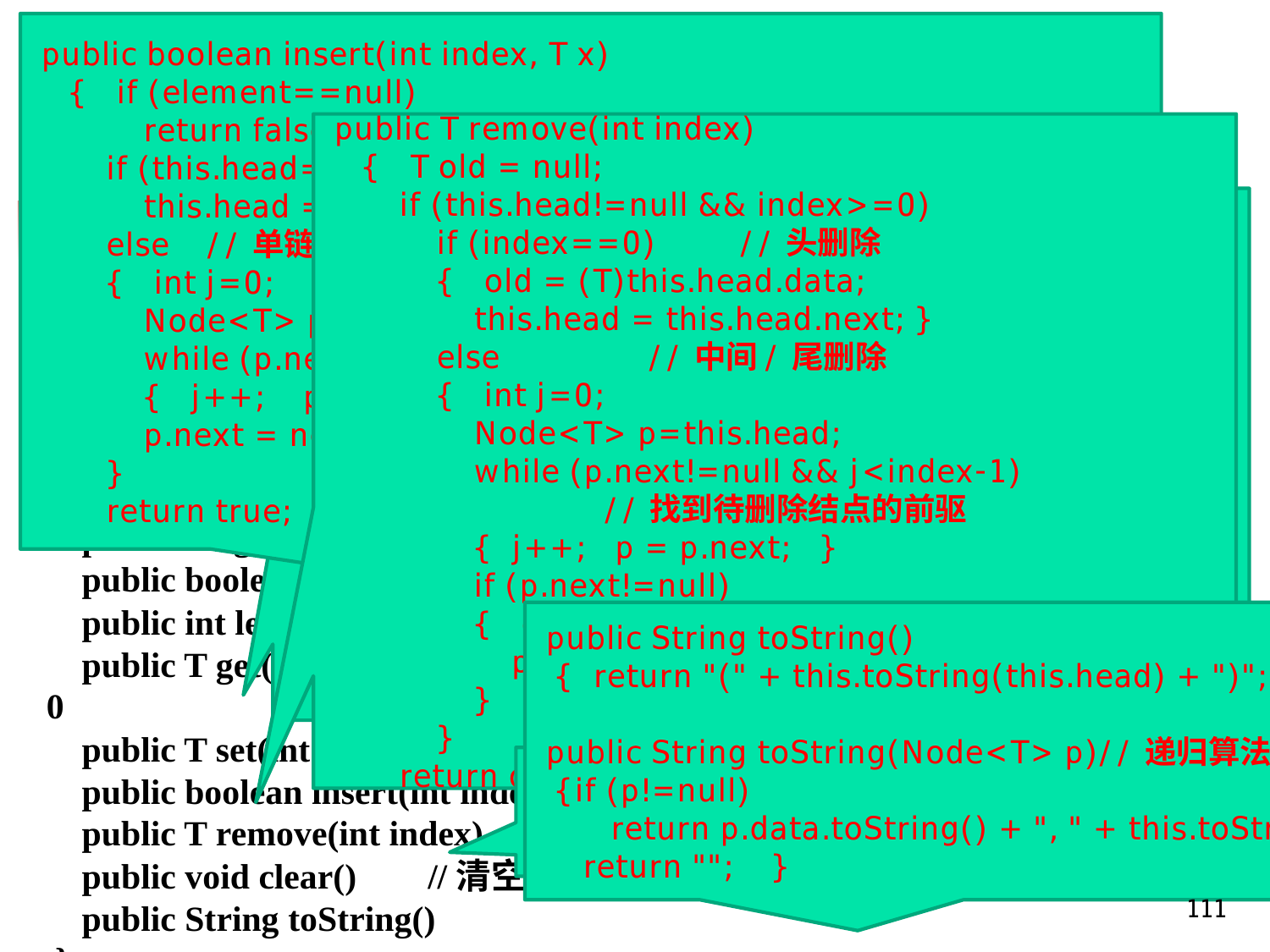

public boolean insert(int index, T x)
    {   if (element==null)
            return false;
        if (this.head==null || index<=0)  //头插入
            this.head = new Node<T>(x, this.head);
        else    //单链表不空且index>=1
        {   int j=0;
            Node<T> p=this.head;
            while (p.next!=null && j<index-1) //找插入位置
            {   j++;    p = p.next;     }
            p.next = new Node<T>(x, p.next);//中间/尾插入
        }
        return true;    }
 public T remove(int index)
    {   T old = null;
        if (this.head!=null && index>=0)
            if (index==0)         //头删除
            {   old = (T)this.head.data;
                this.head = this.head.next; }
            else                //中间/尾删除
            {   int j=0;
                Node<T> p=this.head;
                while (p.next!=null && j<index-1)
                              //找到待删除结点的前驱
                {  j++;   p = p.next;   }
                if (p.next!=null)
                {   old = (T)p.next.data;   //操作成功，返回原值
                    p.next = p.next.next;   //删除p的后继结点
                }
            }
        return old;    }
# 3. 线性表的链式表示
 public T get(int index)
    {  if (this.head!=null && index>=0)
        {   int j=0;
            Node<T> p=this.head;
            while (p!=null && j<index)
            {   j++;  p = p.next;     }
            if (p!=null)
                return (T)p.data;
        }
        return null;
    }
 public T set(int index, T element)
{ if (this.head!=null && index>=0 && element!=null)
        {   int j=0;
            Node<T> p=this.head;
            while (p!=null && j<index)
            {   j++;    p = p.next;   }
            if (p!=null)
            {  T old = (T)p.data;
                p.data = element;
                return old;       }
        }
        return null;     }
计算机中用程序语言描述：

public class SinglyLinkedList<T> implements LList<T>  //单链表类，实现线性表接口
{   protected Node<T> head; //头指针，指向单链表第1个结点
    public SinglyLinkedList()        //构造空单链表
    public SinglyLinkedList(Node<T> head)  //构造指定头指针的单链表
    public boolean isEmpty()         //判断单链表是否为空，O(1)
    public int length()              //返回单链表长度
    public T get(int index)        //返回序号为index的对象，index初值为0
    public T set(int index, T x)  //设置序号为index的对象为element
    public boolean insert(int index, T x)    // index处插入element对象
    public T remove(int index)       //移去序号为index的对象，O(n)
    public void clear()        //清空单链表，O(1)
    public String toString()
 }

 public SinglyLinkedList()
    {  this.head = null;    }
    public int length()
    {   int i=0;
        Node<T> p=this.head;
        while (p!=null)
        {  i++;   p = p.next;  }
        return i;   }
 public SinglyLinkedList(Node<T> head)
    {  this.head = head;   }
 public boolean isEmpty()
    {  return this.head==null;    }
 public String toString()
  {  return "(" + this.toString(this.head) + ")"; }

 public String toString(Node<T> p)//递归算法
  {if (p!=null)
        return p.data.toString() + ", " + this.toString(p.next);
     return "";    }
 public void clear()
    {   this.head = null;    }
111